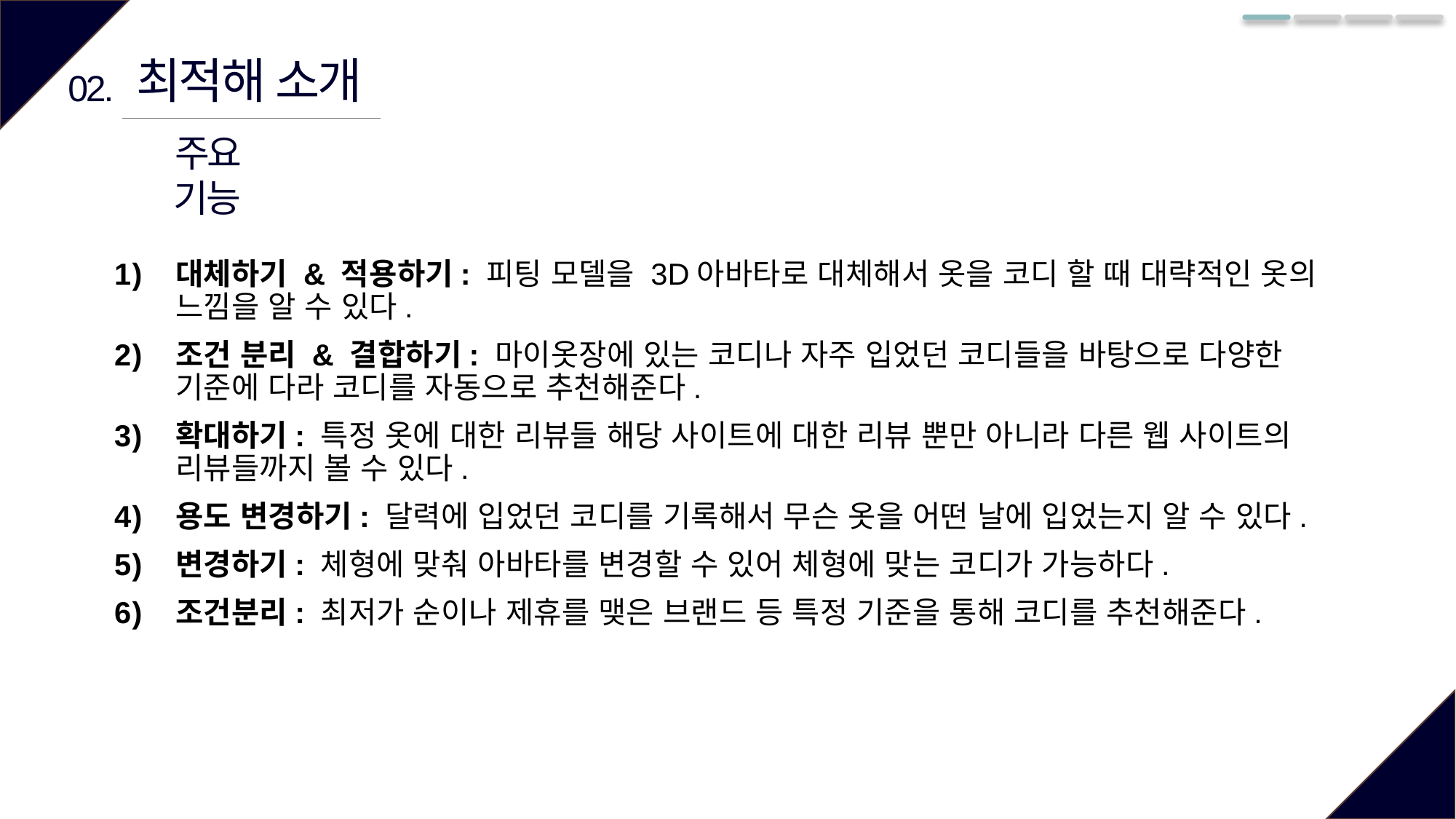

최적해 소개
02.
주요 기능
대체하기 & 적용하기: 피팅 모델을 3D아바타로 대체해서 옷을 코디 할 때 대략적인 옷의 느낌을 알 수 있다.
조건 분리 & 결합하기: 마이옷장에 있는 코디나 자주 입었던 코디들을 바탕으로 다양한 기준에 다라 코디를 자동으로 추천해준다.
확대하기: 특정 옷에 대한 리뷰들 해당 사이트에 대한 리뷰 뿐만 아니라 다른 웹 사이트의 리뷰들까지 볼 수 있다.
용도 변경하기: 달력에 입었던 코디를 기록해서 무슨 옷을 어떤 날에 입었는지 알 수 있다.
변경하기: 체형에 맞춰 아바타를 변경할 수 있어 체형에 맞는 코디가 가능하다.
조건분리: 최저가 순이나 제휴를 맺은 브랜드 등 특정 기준을 통해 코디를 추천해준다.